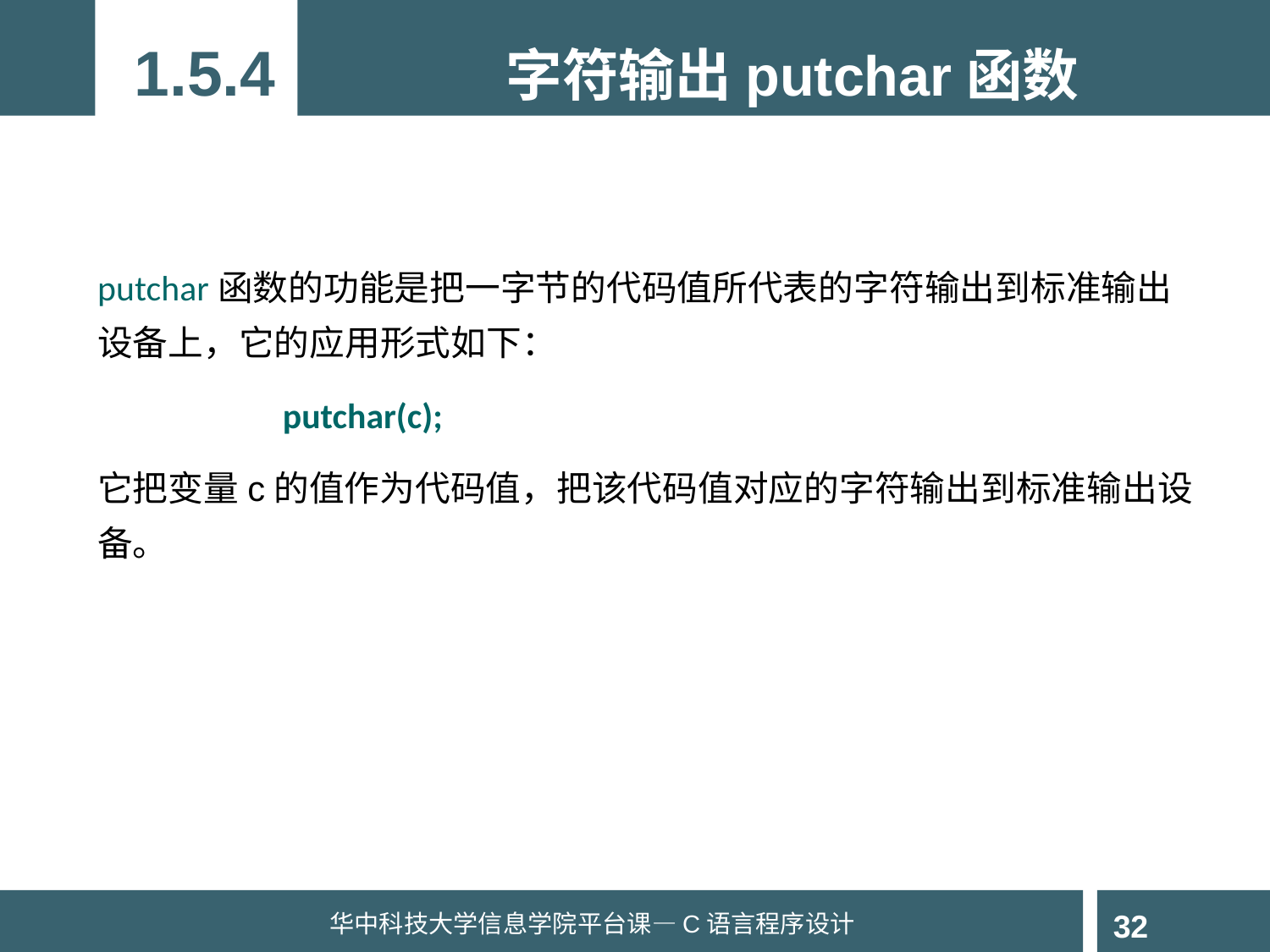

1.5.4
字符输出putchar函数
putchar函数的功能是把一字节的代码值所代表的字符输出到标准输出设备上，它的应用形式如下：
                       putchar(c);
它把变量c的值作为代码值，把该代码值对应的字符输出到标准输出设备。